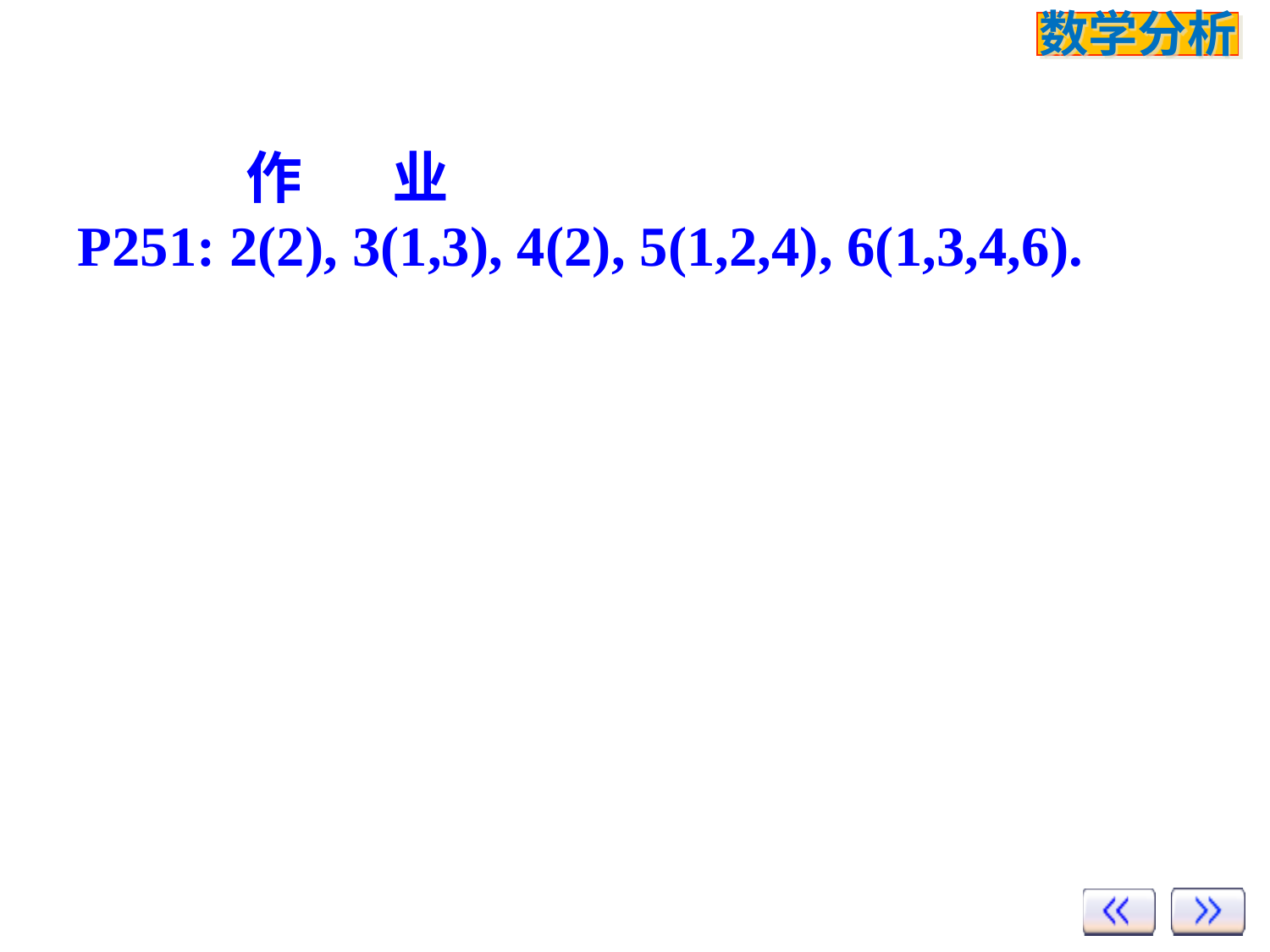

作       业
P251: 2(2), 3(1,3), 4(2), 5(1,2,4), 6(1,3,4,6).